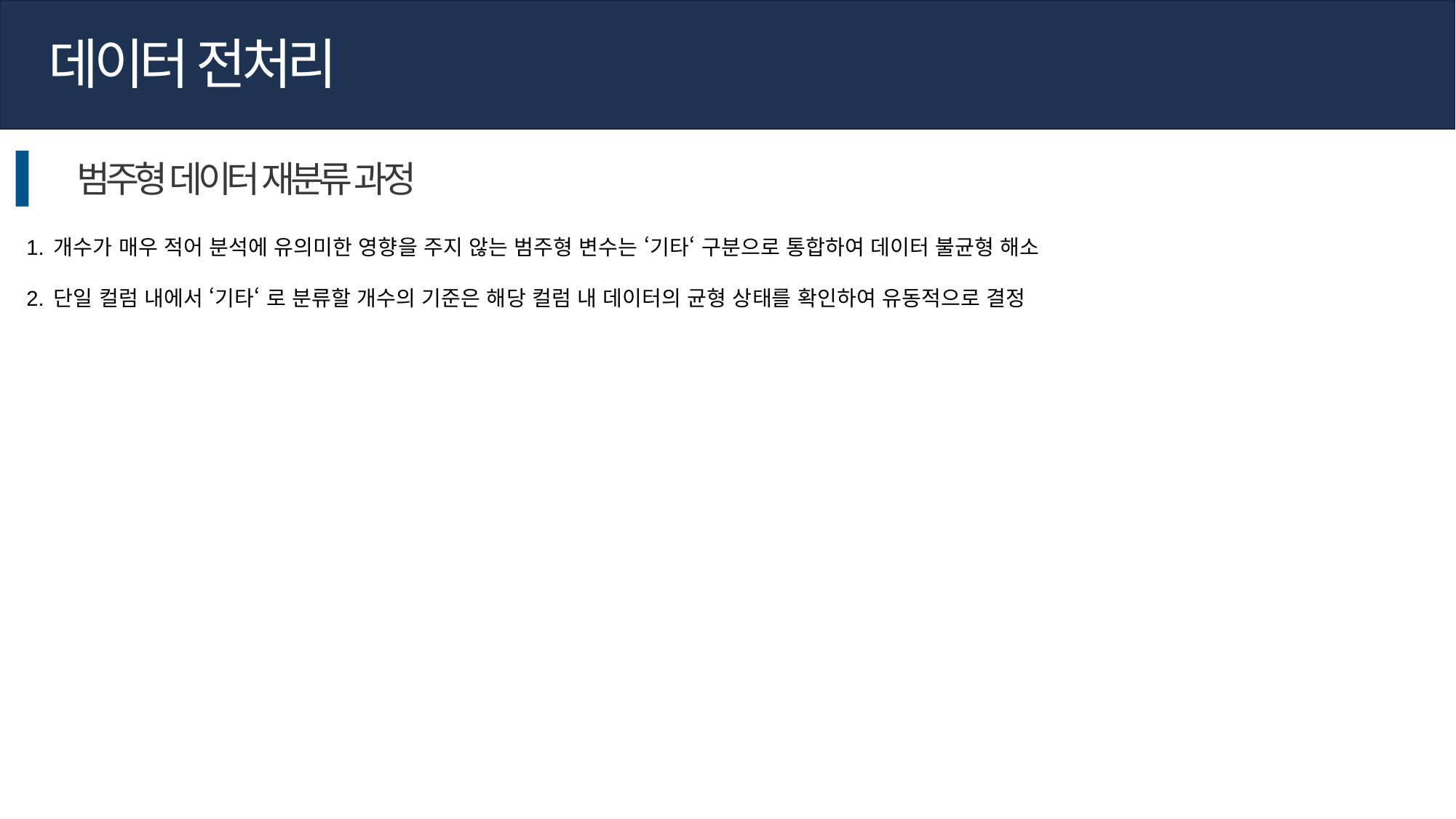

데이터 전처리

범주형 데이터 재분류 과정
개수가 매우 적어 분석에 유의미한 영향을 주지 않는 범주형 변수는 ‘기타‘ 구분으로 통합하여 데이터 불균형 해소

단일 컬럼 내에서 ‘기타‘ 로 분류할 개수의 기준은 해당 컬럼 내 데이터의 균형 상태를 확인하여 유동적으로 결정